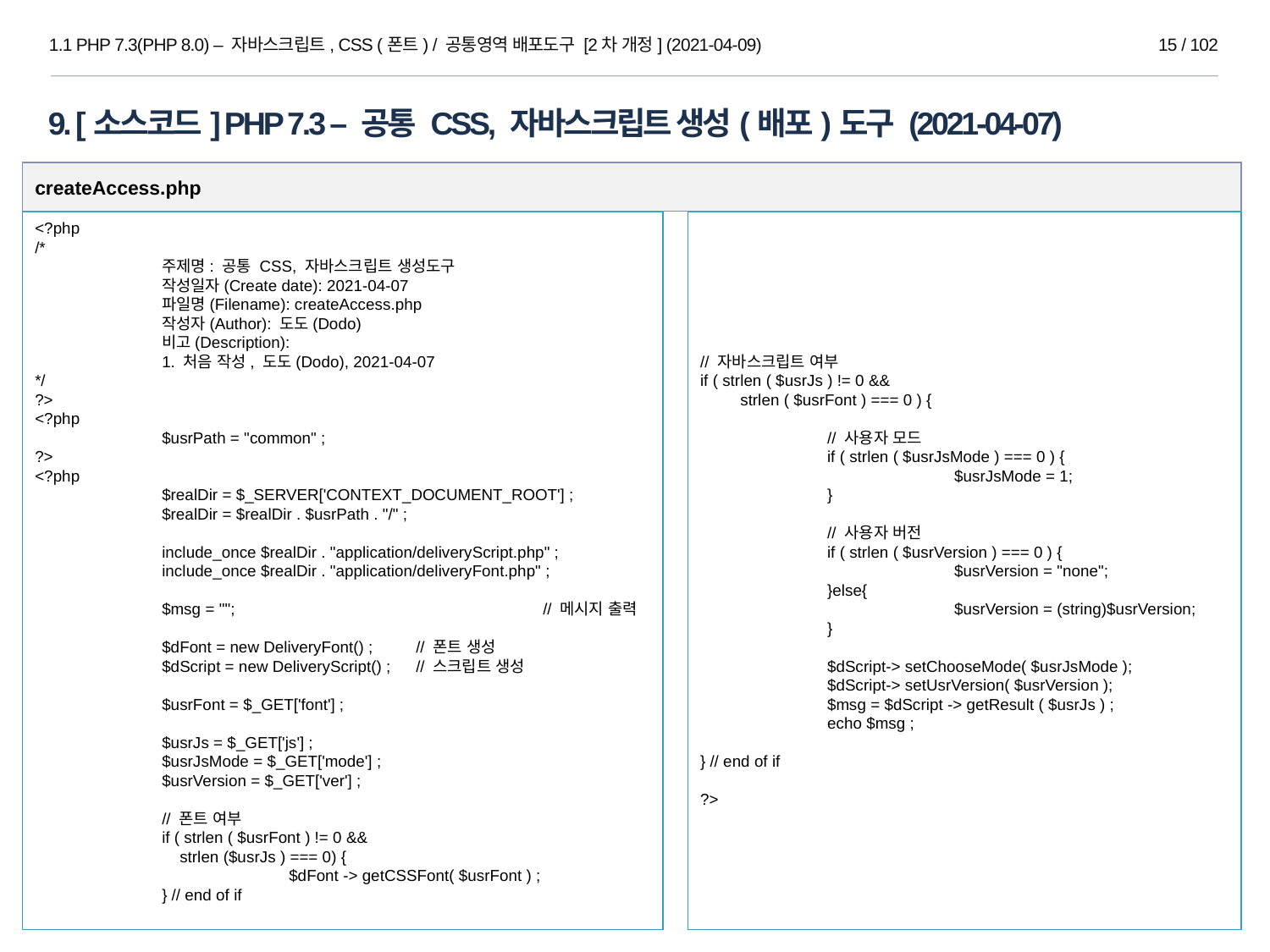

1.1 PHP 7.3(PHP 8.0) – 자바스크립트, CSS (폰트) / 공통영역 배포도구 [2차 개정] (2021-04-09)
15 / 102

9. [소스코드] PHP 7.3 – 공통 CSS, 자바스크립트 생성(배포)도구 (2021-04-07)
createAccess.php
<?php
/*
	주제명: 공통 CSS, 자바스크립트 생성도구
	작성일자(Create date): 2021-04-07
	파일명(Filename): createAccess.php
	작성자(Author): 도도(Dodo)
	비고(Description):
	1. 처음 작성, 도도(Dodo), 2021-04-07
*/
?>
<?php
	$usrPath = "common" ;
?>
<?php
	$realDir = $_SERVER['CONTEXT_DOCUMENT_ROOT'] ;
	$realDir = $realDir . $usrPath . "/" ;

	include_once $realDir . "application/deliveryScript.php" ;
	include_once $realDir . "application/deliveryFont.php" ;

	$msg = "";			// 메시지 출력

	$dFont = new DeliveryFont() ;	// 폰트 생성
	$dScript = new DeliveryScript() ;	// 스크립트 생성

	$usrFont = $_GET['font'] ;

	$usrJs = $_GET['js'] ;
	$usrJsMode = $_GET['mode'] ;
	$usrVersion = $_GET['ver'] ;

	// 폰트 여부
	if ( strlen ( $usrFont ) != 0 &&
	    strlen ($usrJs ) === 0) {
		$dFont -> getCSSFont( $usrFont ) ;
	} // end of if

// 자바스크립트 여부
if ( strlen ( $usrJs ) != 0 &&
         strlen ( $usrFont ) === 0 ) {

 	// 사용자 모드
	if ( strlen ( $usrJsMode ) === 0 ) {
		$usrJsMode = 1;
	}

	// 사용자 버전
	if ( strlen ( $usrVersion ) === 0 ) {
		$usrVersion = "none";
	}else{
		$usrVersion = (string)$usrVersion;
	}

	$dScript-> setChooseMode( $usrJsMode );
	$dScript-> setUsrVersion( $usrVersion );
	$msg = $dScript -> getResult ( $usrJs ) ;
	echo $msg ;

} // end of if

?>